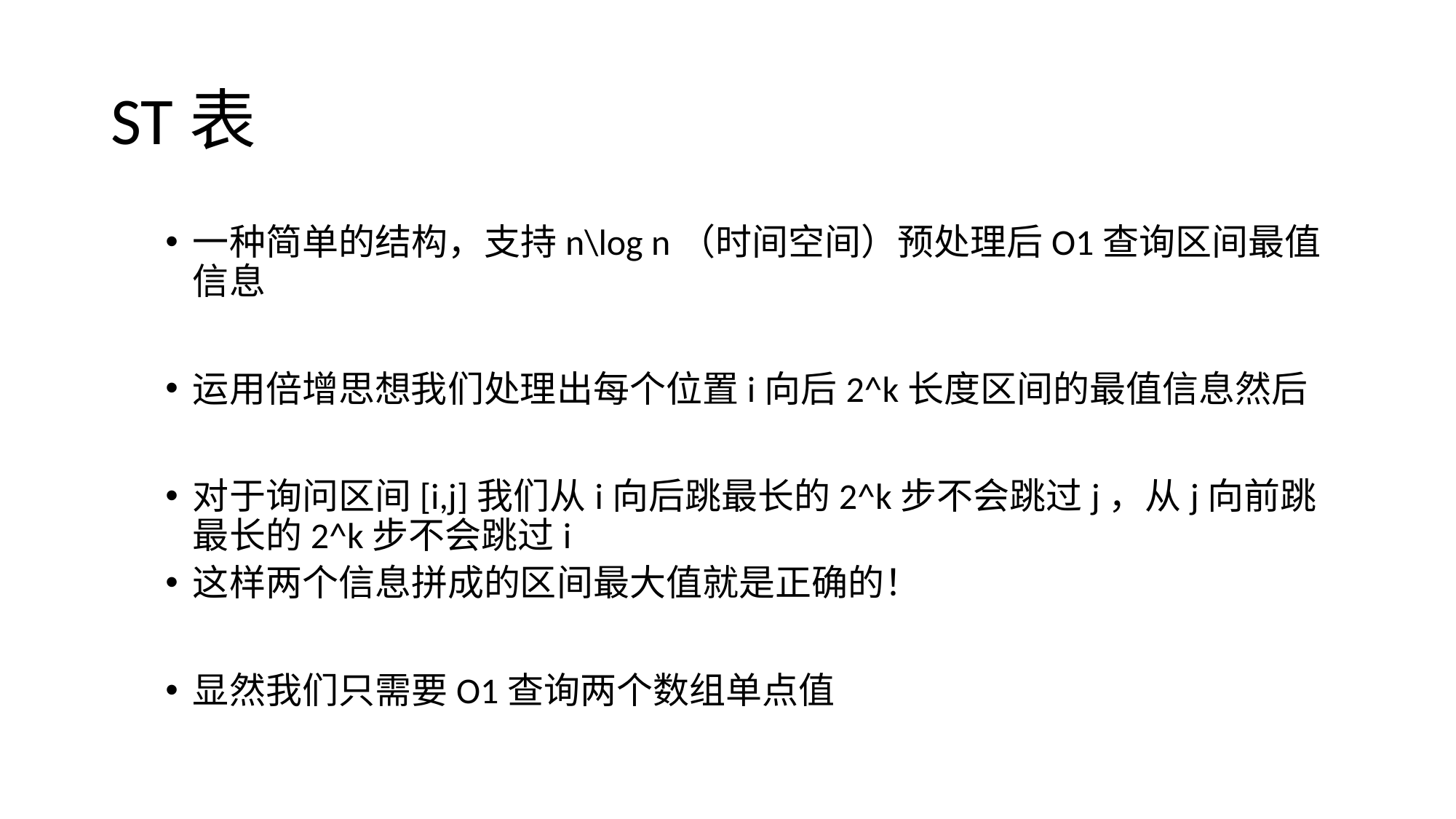

# ST表
一种简单的结构，支持n\log n（时间空间）预处理后O1查询区间最值信息

运用倍增思想我们处理出每个位置i向后2^k长度区间的最值信息然后

对于询问区间[i,j]我们从i向后跳最长的2^k步不会跳过j，从j向前跳最长的2^k步不会跳过i
这样两个信息拼成的区间最大值就是正确的！

显然我们只需要O1查询两个数组单点值